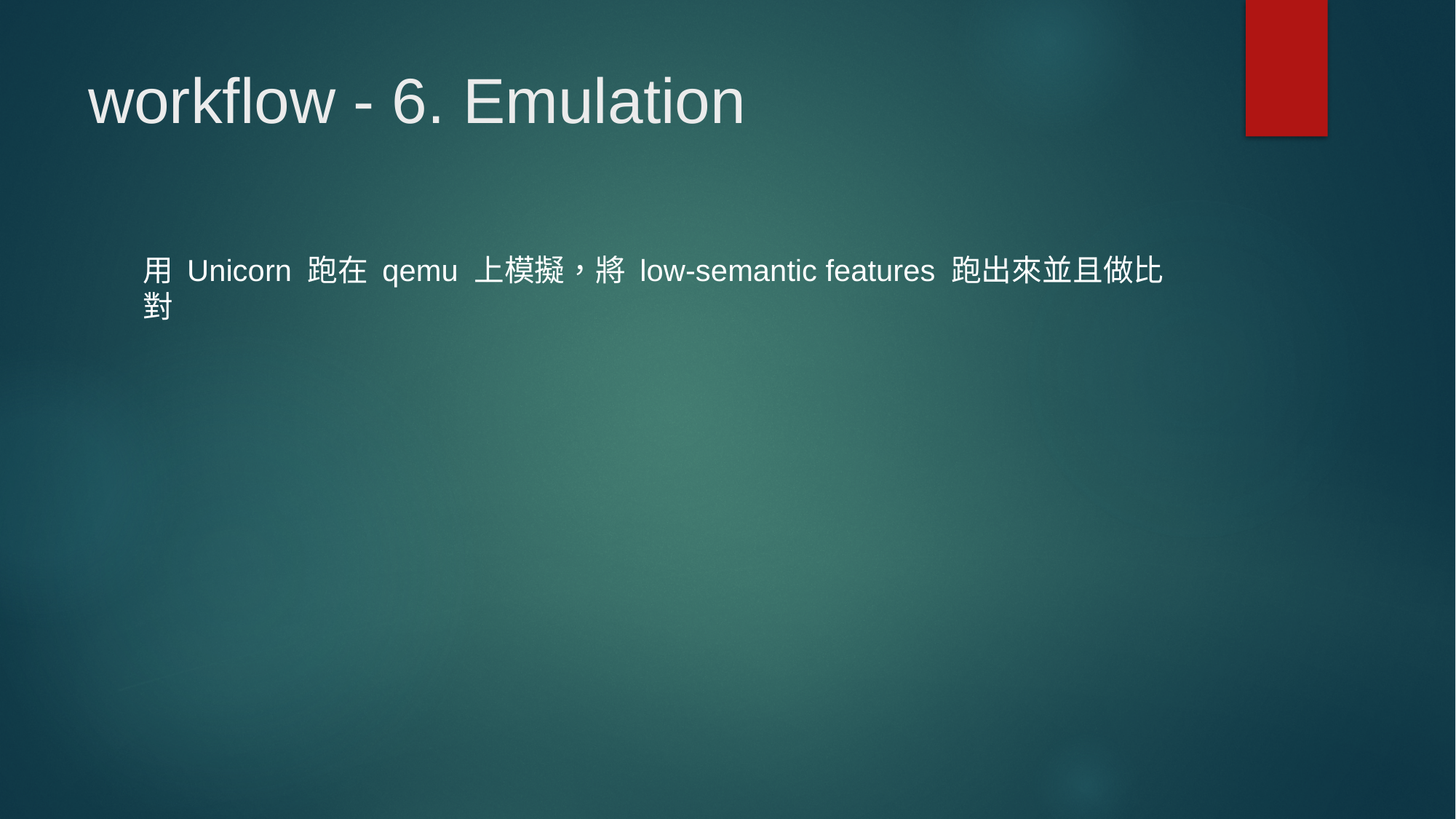

# workflow - 6. Emulation
用 Unicorn 跑在 qemu 上模擬，將 low-semantic features 跑出來並且做比對